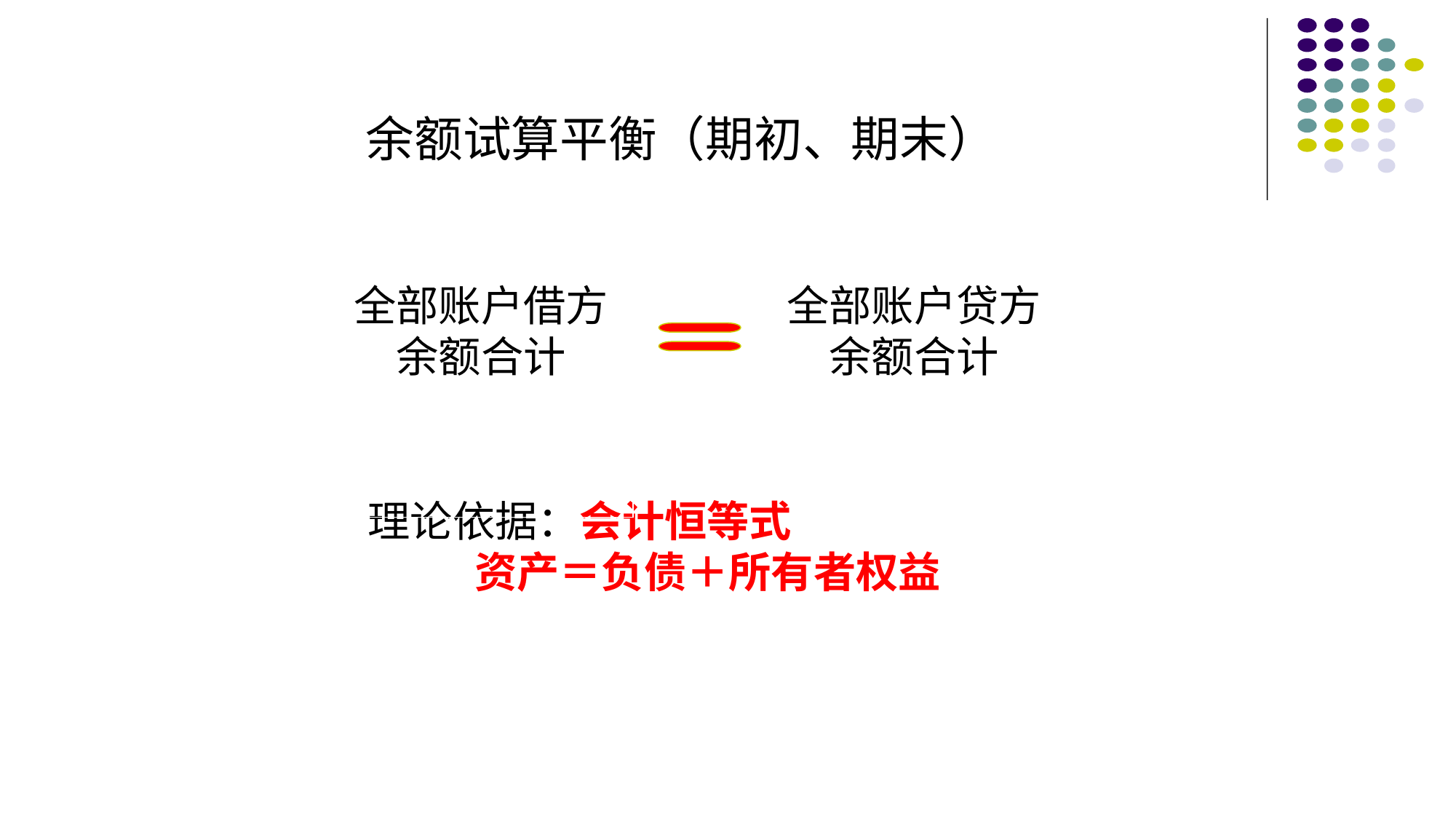

余额试算平衡（期初、期末）
全部账户借方
余额合计

全部账户贷方
余额合计

理论依据：会计恒等式
          资产＝负债＋所有者权益